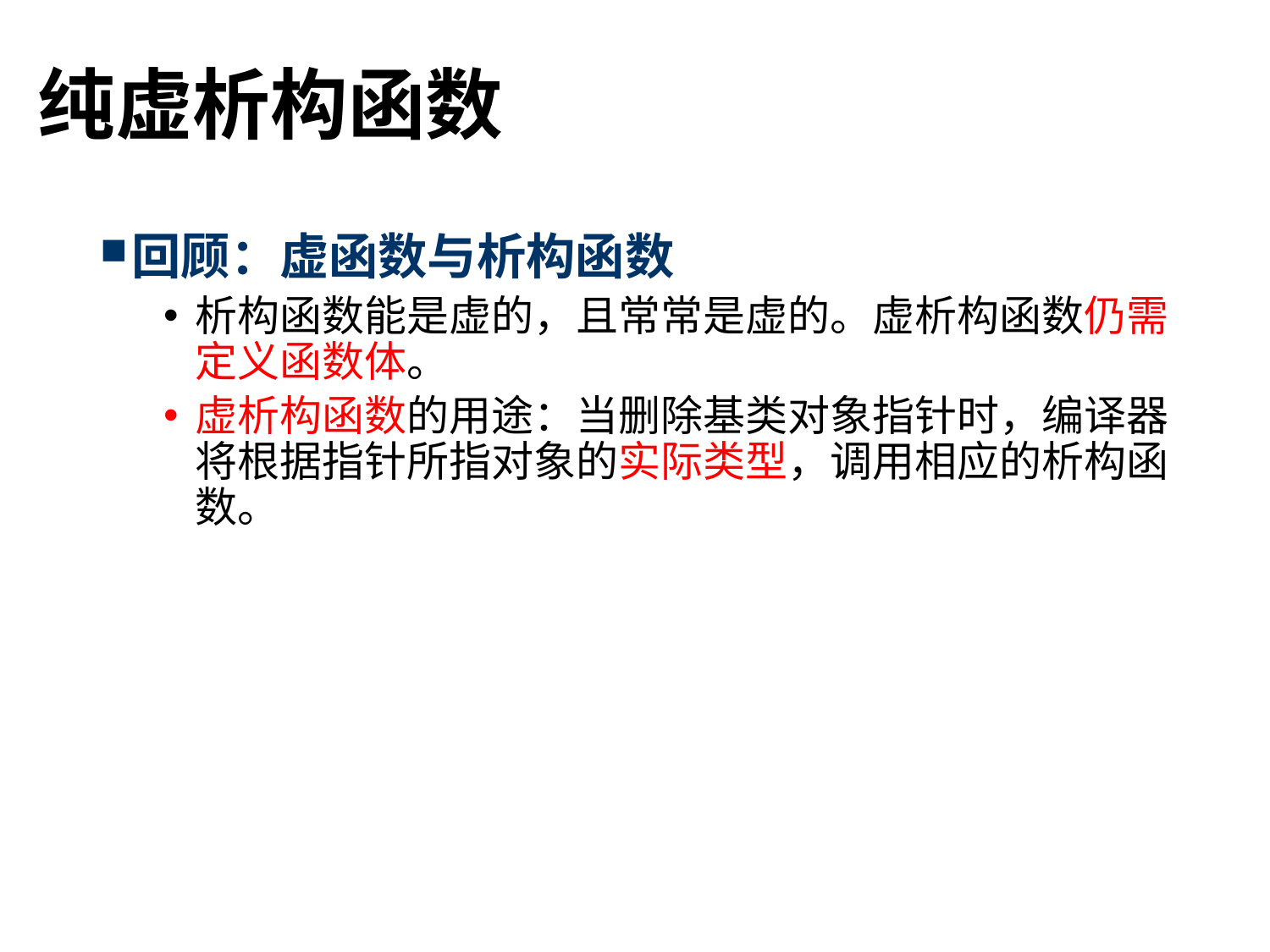

# 纯虚析构函数
回顾：虚函数与析构函数
析构函数能是虚的，且常常是虚的。虚析构函数仍需定义函数体。
虚析构函数的用途：当删除基类对象指针时，编译器将根据指针所指对象的实际类型，调用相应的析构函数。
30